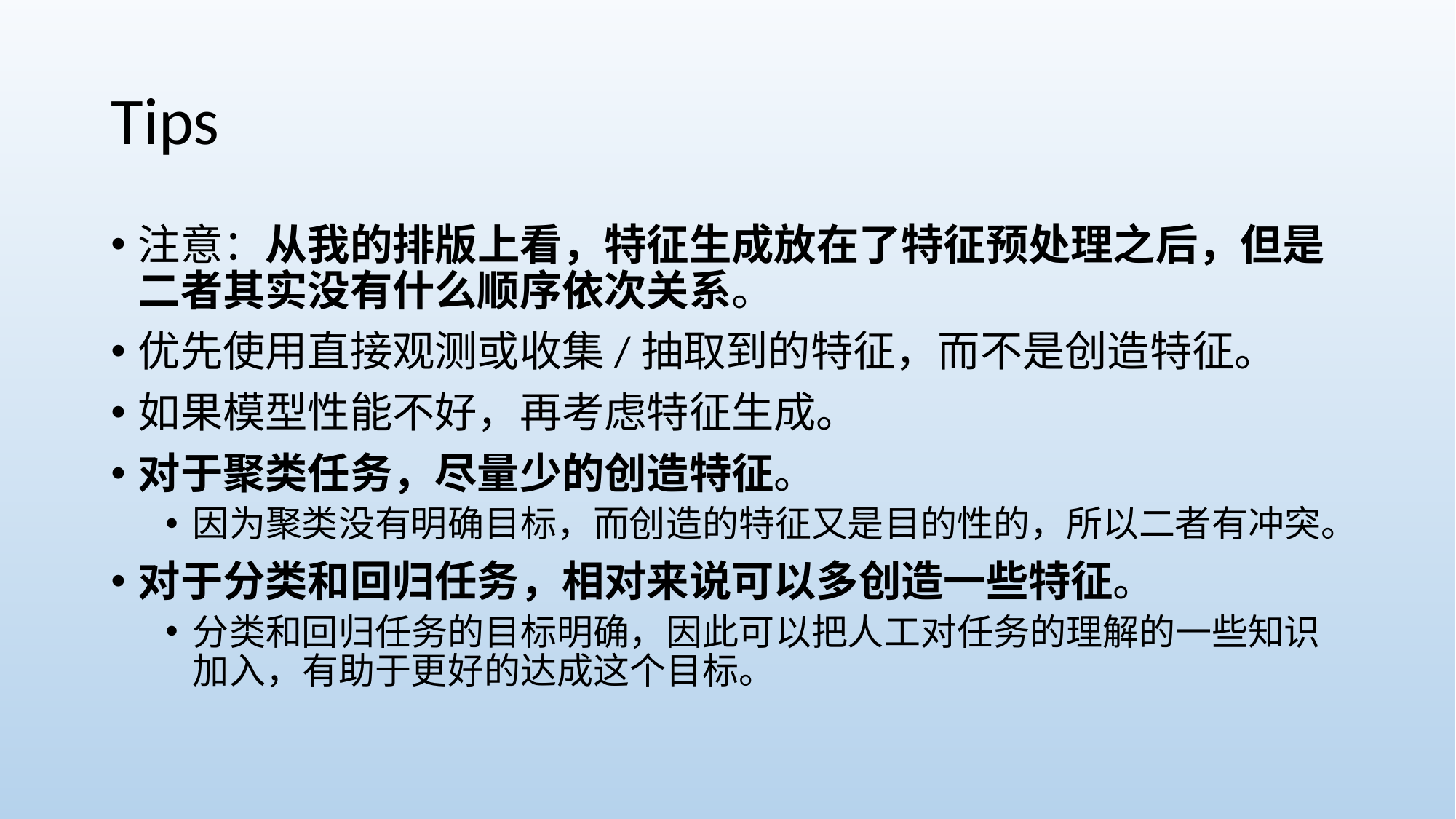

# Tips
注意：从我的排版上看，特征生成放在了特征预处理之后，但是二者其实没有什么顺序依次关系。
优先使用直接观测或收集/抽取到的特征，而不是创造特征。
如果模型性能不好，再考虑特征生成。
对于聚类任务，尽量少的创造特征。
因为聚类没有明确目标，而创造的特征又是目的性的，所以二者有冲突。
对于分类和回归任务，相对来说可以多创造一些特征。
分类和回归任务的目标明确，因此可以把人工对任务的理解的一些知识加入，有助于更好的达成这个目标。